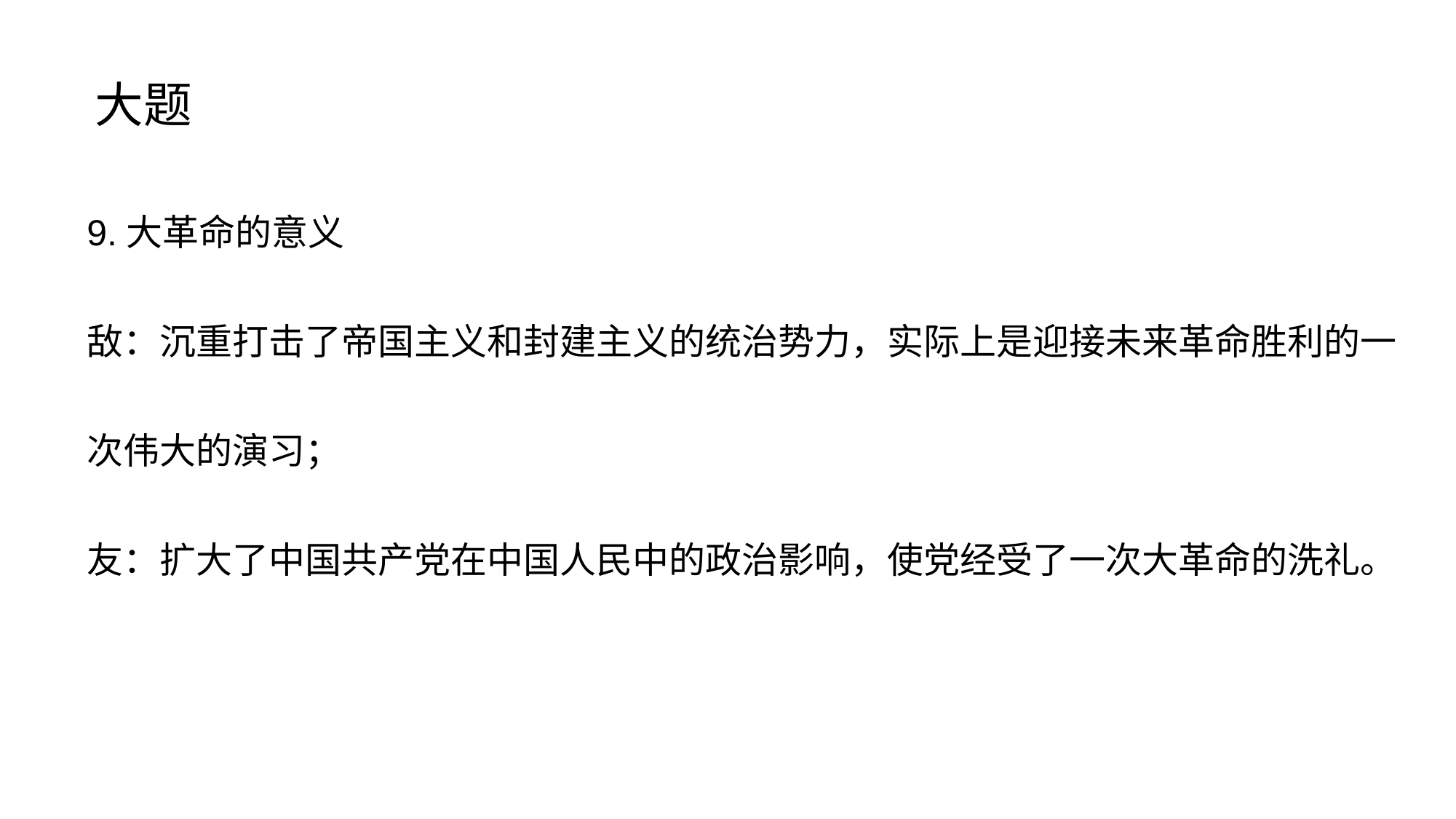

大题
9.大革命的意义
敌：沉重打击了帝国主义和封建主义的统治势力，实际上是迎接未来革命胜利的一次伟大的演习；
友：扩大了中国共产党在中国人民中的政治影响，使党经受了一次大革命的洗礼。